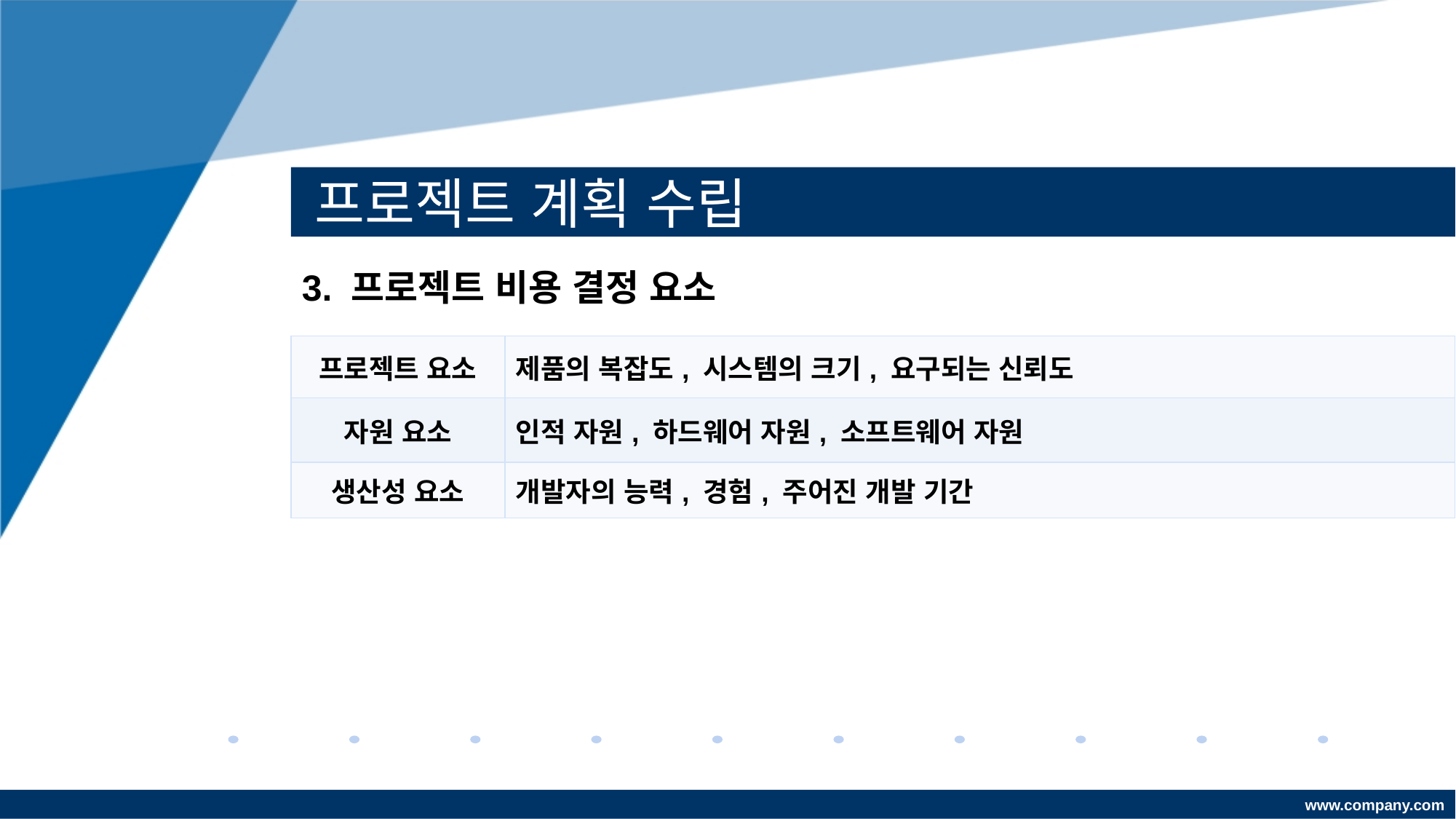

# 프로젝트 계획 수립
3. 프로젝트 비용 결정 요소
| 프로젝트 요소 | 제품의 복잡도, 시스템의 크기, 요구되는 신뢰도 |
| --- | --- |
| 자원 요소 | 인적 자원, 하드웨어 자원, 소프트웨어 자원 |
| 생산성 요소 | 개발자의 능력, 경험, 주어진 개발 기간 |